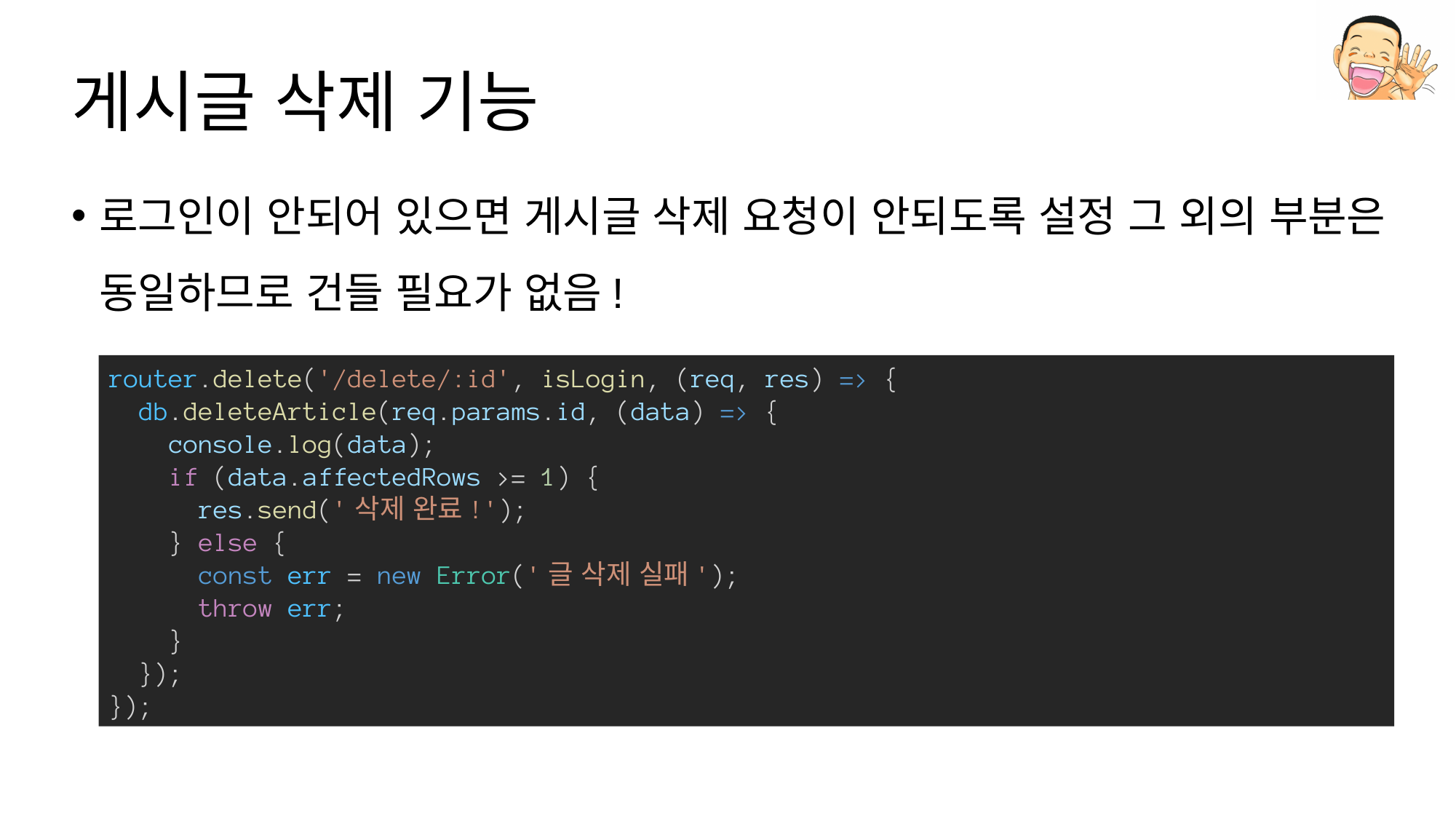

# 게시글 삭제 기능
로그인이 안되어 있으면 게시글 삭제 요청이 안되도록 설정 그 외의 부분은 동일하므로 건들 필요가 없음!
router.delete('/delete/:id', isLogin, (req, res) => {
  db.deleteArticle(req.params.id, (data) => {
    console.log(data);
    if (data.affectedRows >= 1) {
      res.send('삭제 완료!');
    } else {
      const err = new Error('글 삭제 실패');
      throw err;
    }
  });
});